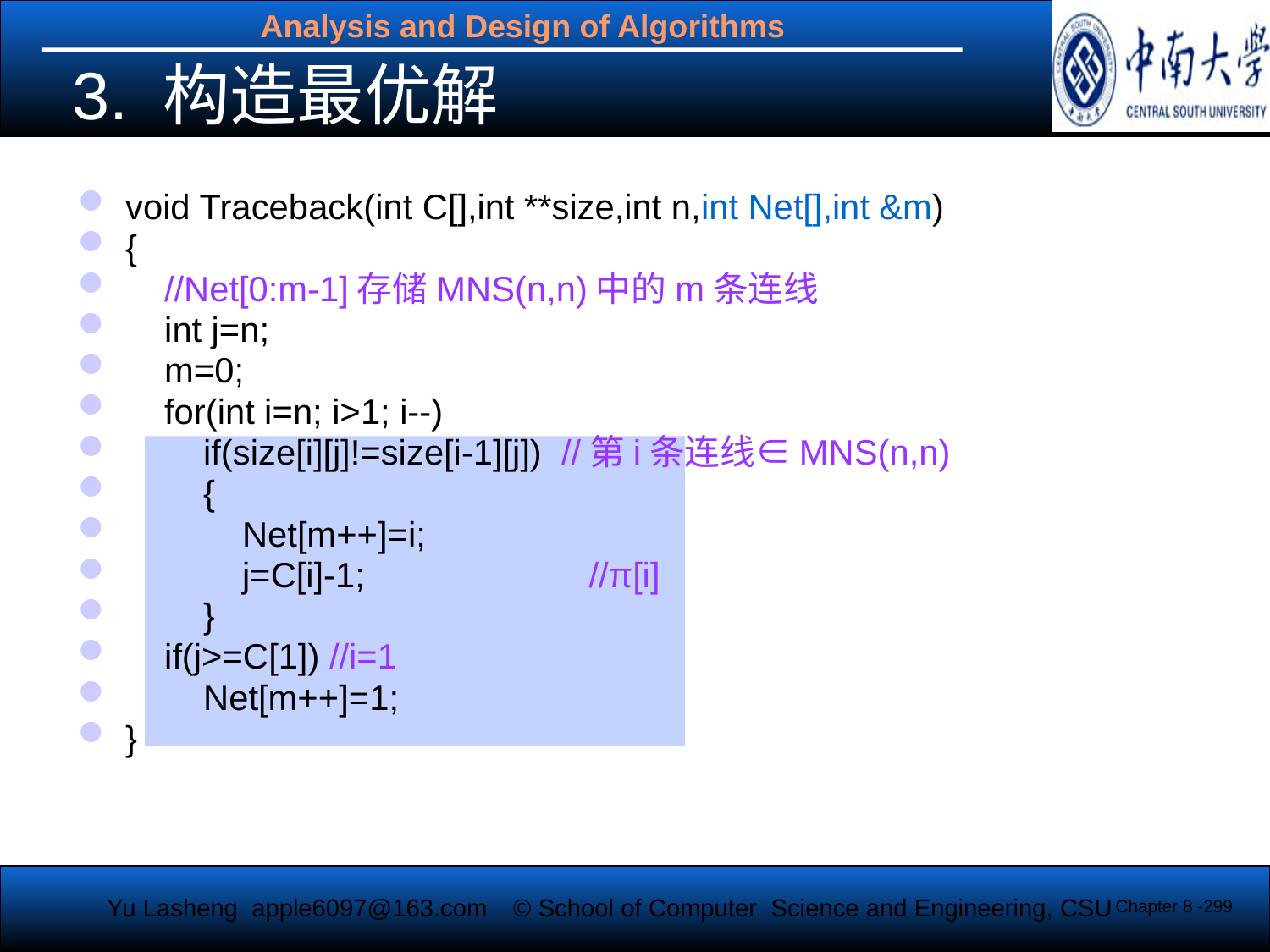

# 3. 构造最优解
void Traceback(int C[],int **size,int n,int Net[],int &m)
{
    //Net[0:m-1]存储MNS(n,n)中的m条连线
    int j=n;
    m=0;
    for(int i=n; i>1; i--)
        if(size[i][j]!=size[i-1][j])  //第i条连线∈MNS(n,n)
        {
            Net[m++]=i;
            j=C[i]-1;                       //π[i]
        }
    if(j>=C[1]) //i=1
        Net[m++]=1;
}

Chapter 8 -299